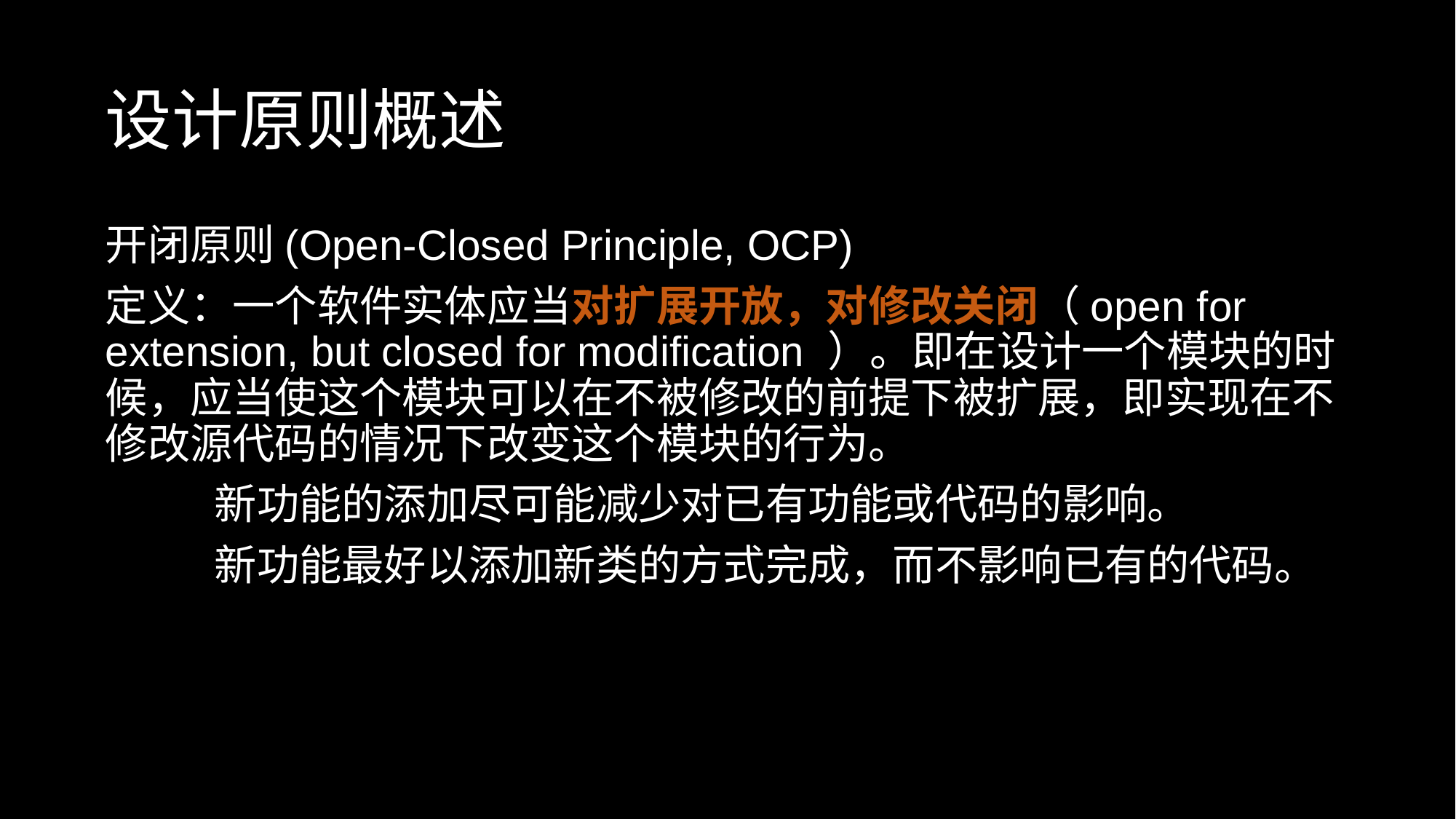

# 设计原则概述
开闭原则(Open-Closed Principle, OCP)
定义：一个软件实体应当对扩展开放，对修改关闭（open for extension, but closed for modification ）。即在设计一个模块的时候，应当使这个模块可以在不被修改的前提下被扩展，即实现在不修改源代码的情况下改变这个模块的行为。
	新功能的添加尽可能减少对已有功能或代码的影响。
	新功能最好以添加新类的方式完成，而不影响已有的代码。